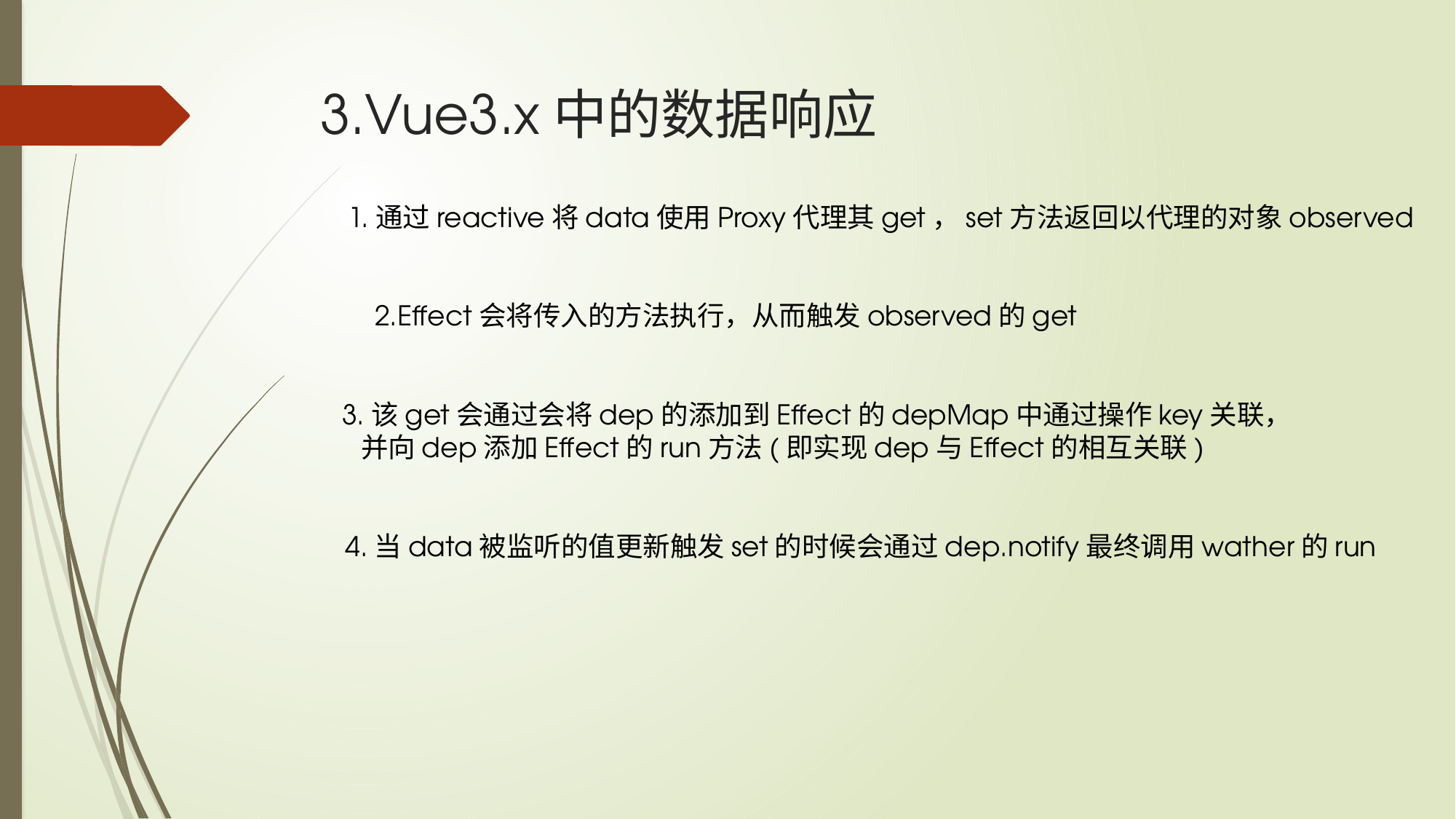

# 3.Vue3.x中的数据响应
1.通过reactive将data使用Proxy代理其get，set方法返回以代理的对象observed
2.Effect会将传入的方法执行，从而触发observed的get
3.该get会通过会将dep的添加到Effect的depMap中通过操作key关联，
  并向dep添加Effect的run方法(即实现dep与Effect的相互关联)
4.当data被监听的值更新触发set的时候会通过dep.notify最终调用wather的run